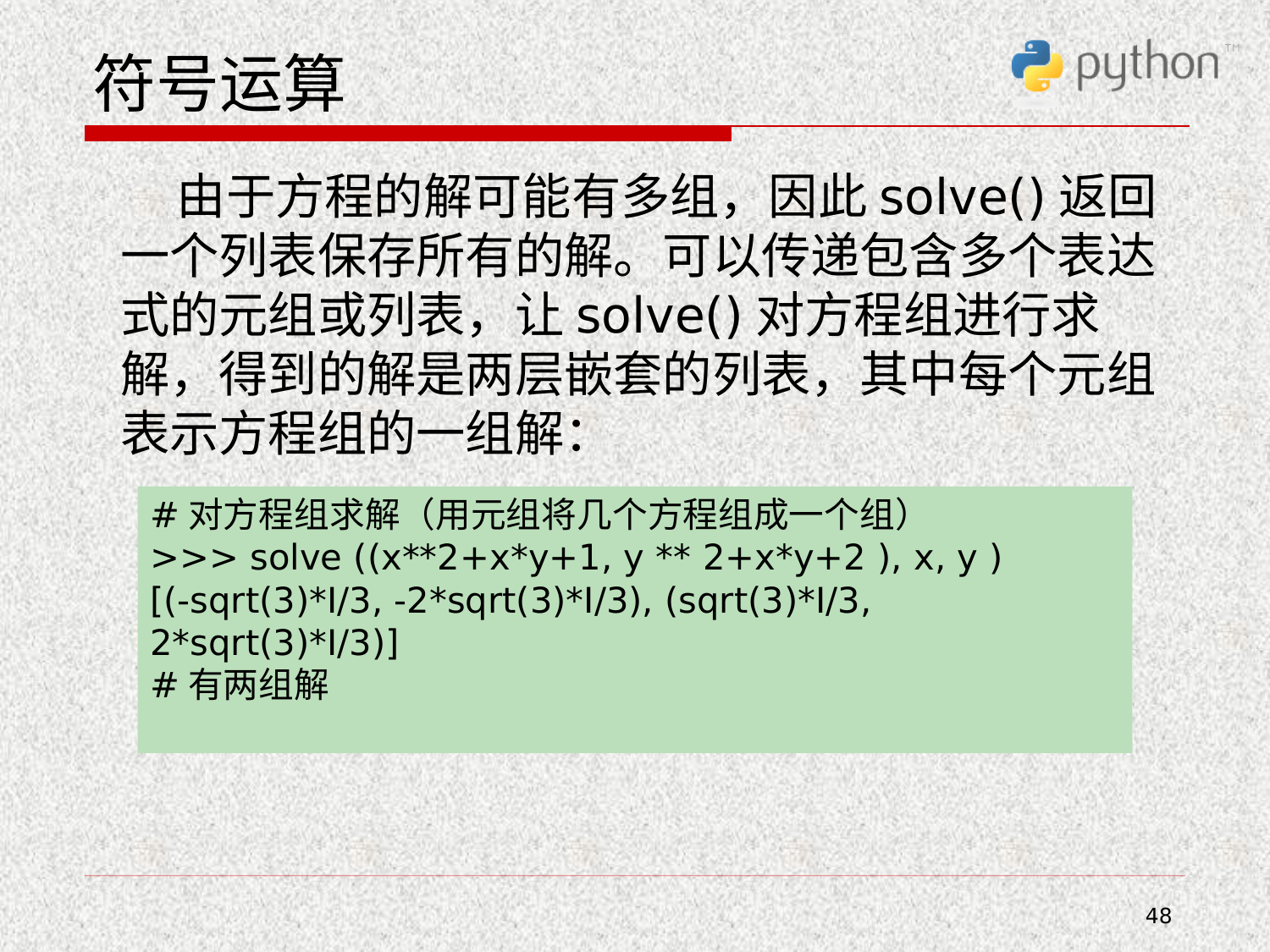

# 符号运算
          由于方程的解可能有多组，因此solve()返回一个列表保存所有的解。可以传递包含多个表达式的元组或列表，让solve()对方程组进行求解，得到的解是两层嵌套的列表，其中每个元组表示方程组的一组解：
#对方程组求解（用元组将几个方程组成一个组）
>>> solve ((x**2+x*y+1, y ** 2+x*y+2 ), x, y )
[(-sqrt(3)*I/3, -2*sqrt(3)*I/3), (sqrt(3)*I/3, 2*sqrt(3)*I/3)]
#有两组解

48